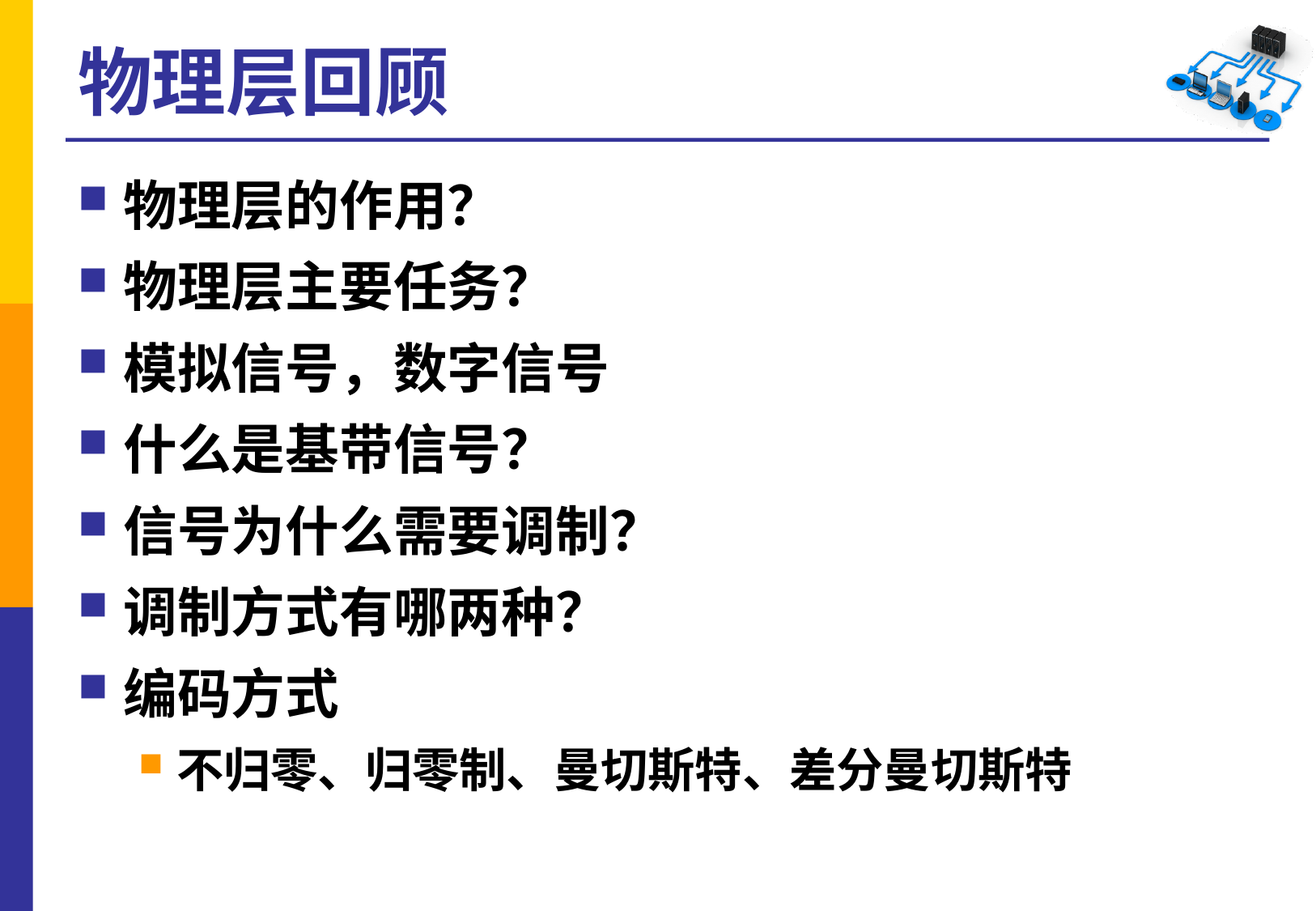

# 物理层回顾
物理层的作用？
物理层主要任务？
模拟信号，数字信号
什么是基带信号？
信号为什么需要调制？
调制方式有哪两种？
编码方式
不归零、归零制、曼切斯特、差分曼切斯特
1